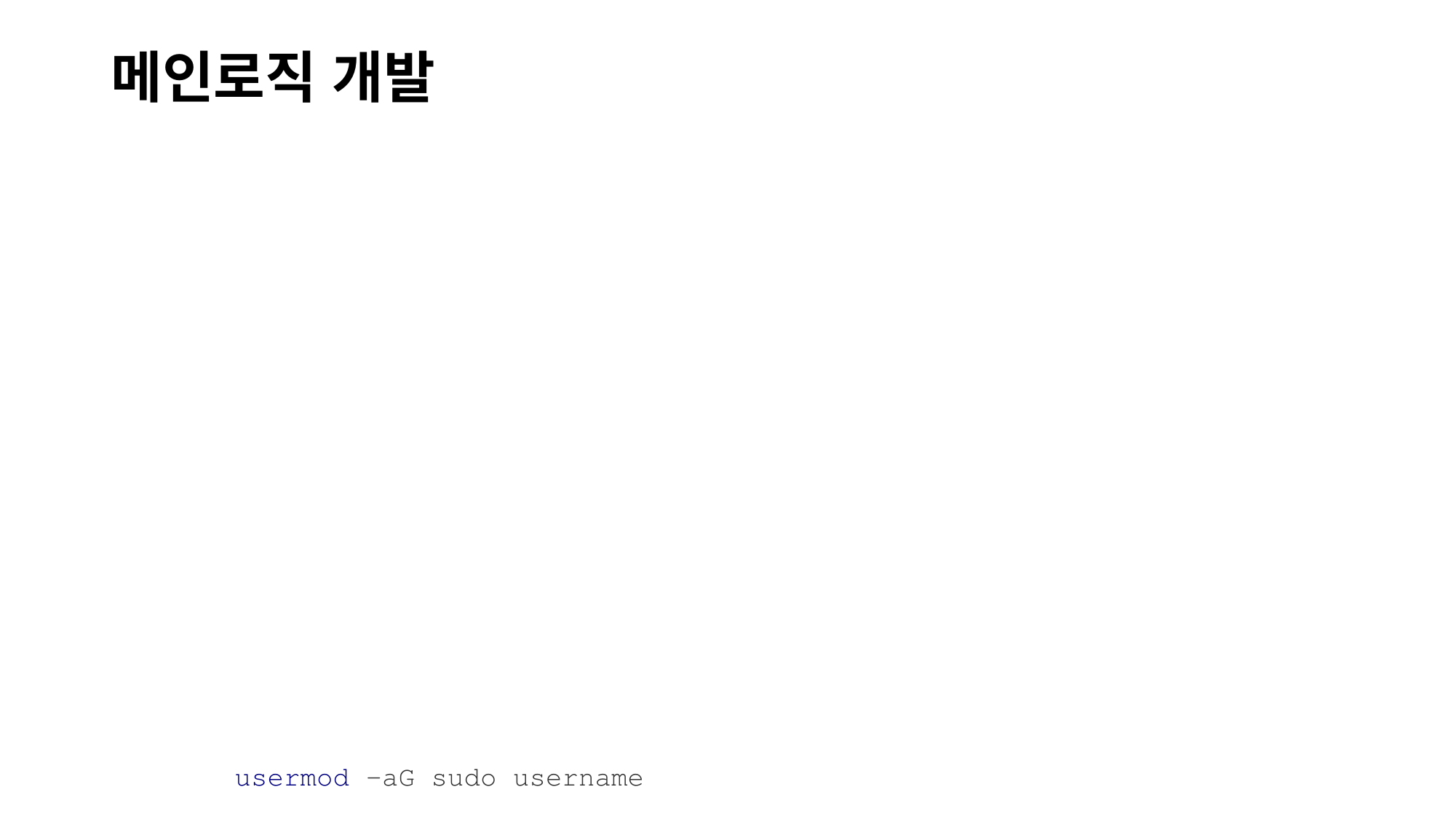

# 메인로직 개발

usermod -aG sudo username